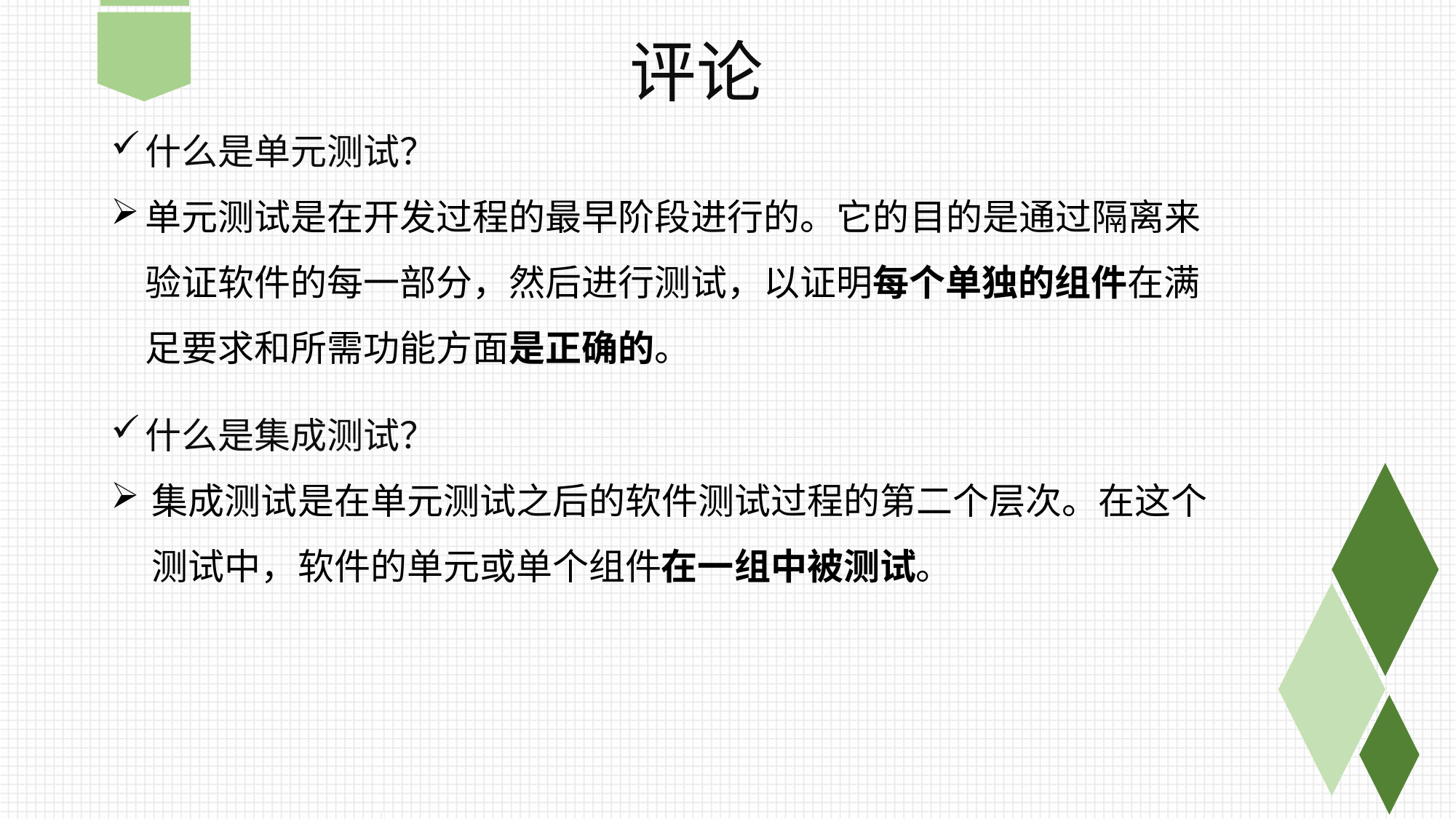

评论
什么是单元测试？
单元测试是在开发过程的最早阶段进行的。它的目的是通过隔离来验证软件的每一部分，然后进行测试，以证明每个单独的组件在满足要求和所需功能方面是正确的。

什么是集成测试？
集成测试是在单元测试之后的软件测试过程的第二个层次。在这个测试中，软件的单元或单个组件在一组中被测试。

4